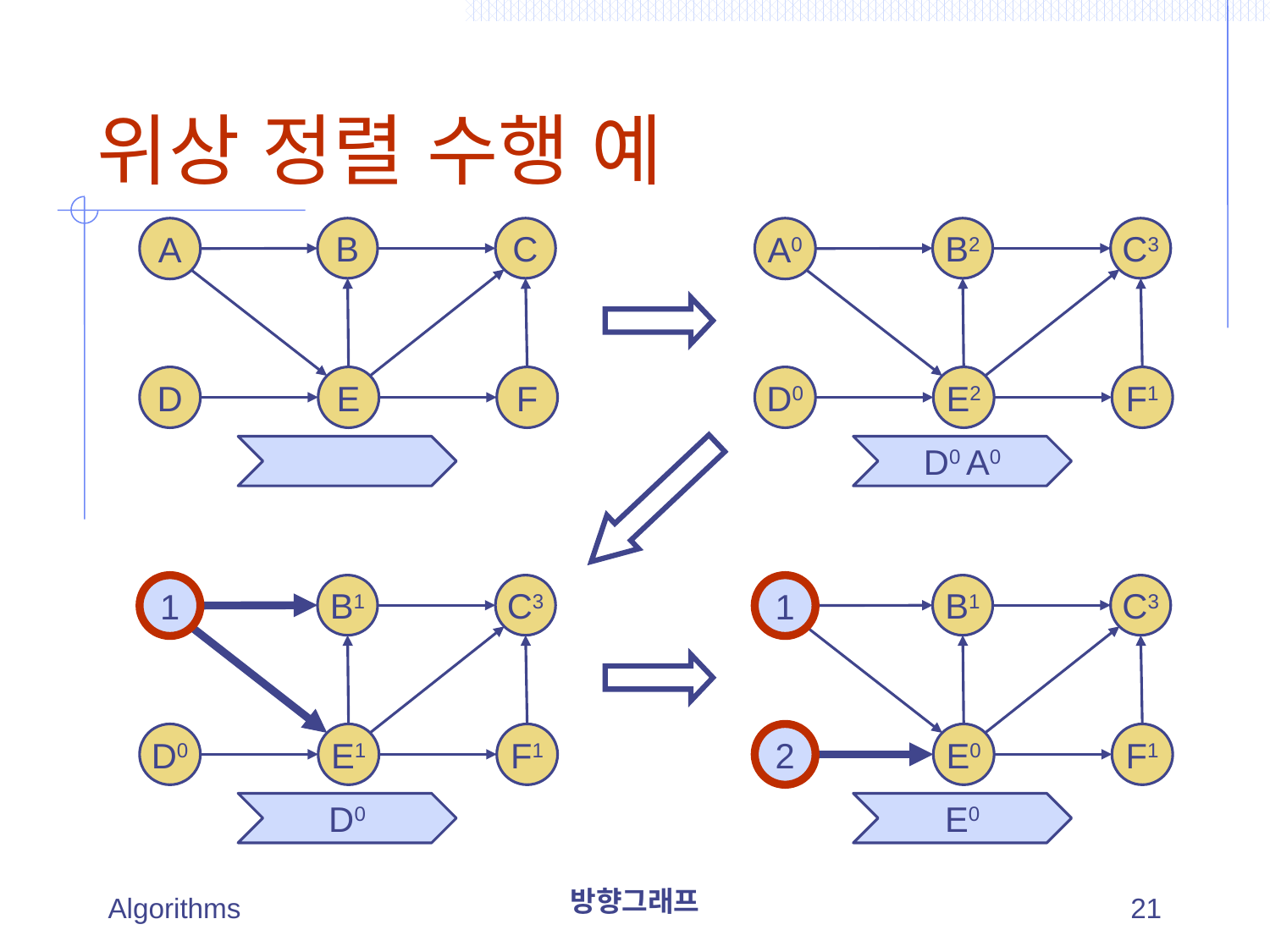

# 위상 정렬 수행 예
A
B
C
A0
B2
C3

D
E
F
D0
E2
F1

D0 A0

1
B1
C3
1
B1
C3

D0
E1
F1
2
E0
F1
D0
E0
Algorithms
방향그래프
21